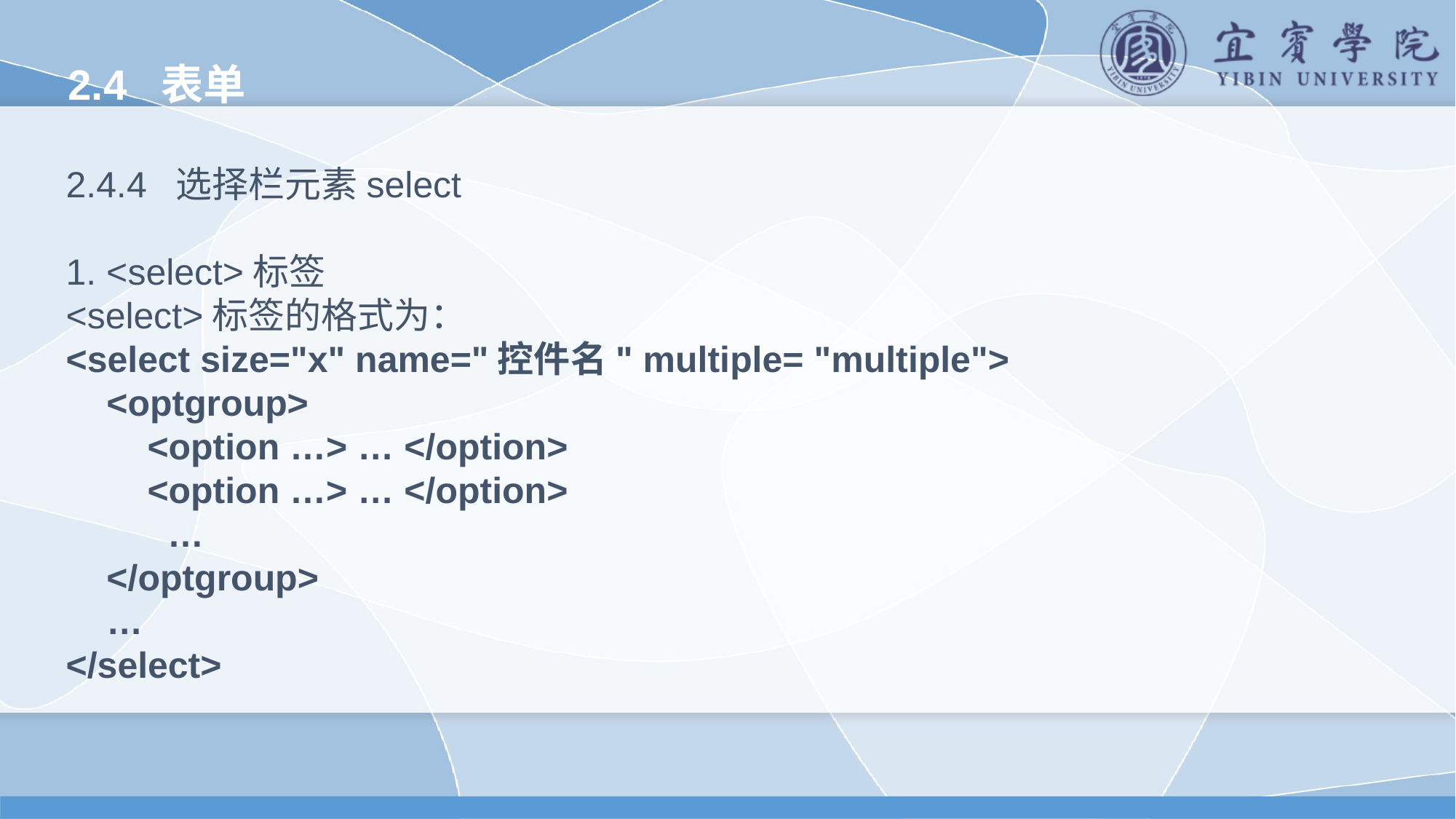

2.4  表单
2.4.4  选择栏元素select

1. <select>标签
<select>标签的格式为：
<select size="x" name="控件名" multiple= "multiple">
    <optgroup>
        <option …> … </option>
        <option …> … </option>
          …
    </optgroup>
    …
</select>